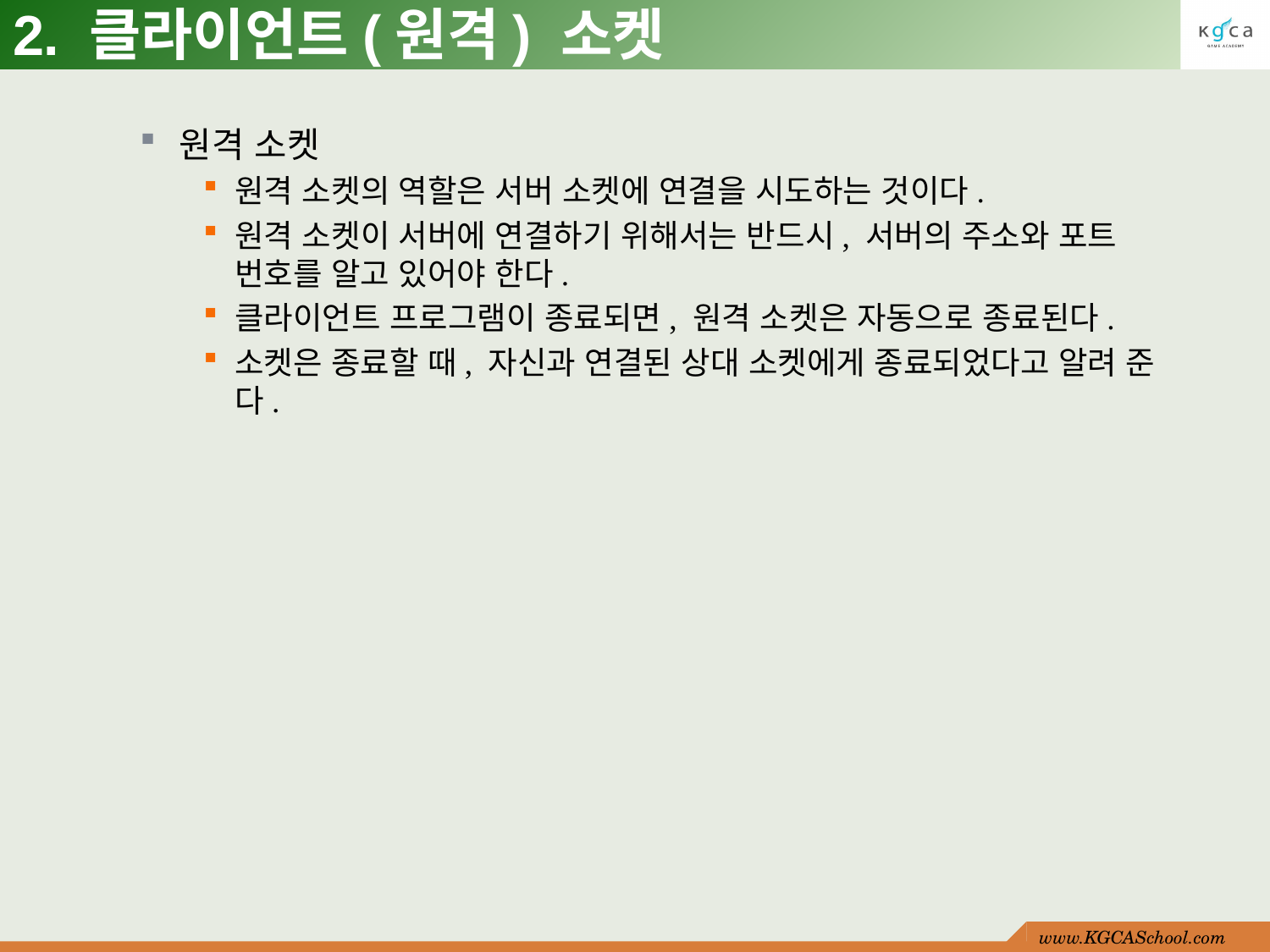

# 2. 클라이언트(원격) 소켓
원격 소켓
원격 소켓의 역할은 서버 소켓에 연결을 시도하는 것이다.
원격 소켓이 서버에 연결하기 위해서는 반드시, 서버의 주소와 포트 번호를 알고 있어야 한다.
클라이언트 프로그램이 종료되면, 원격 소켓은 자동으로 종료된다.
소켓은 종료할 때, 자신과 연결된 상대 소켓에게 종료되었다고 알려 준다.